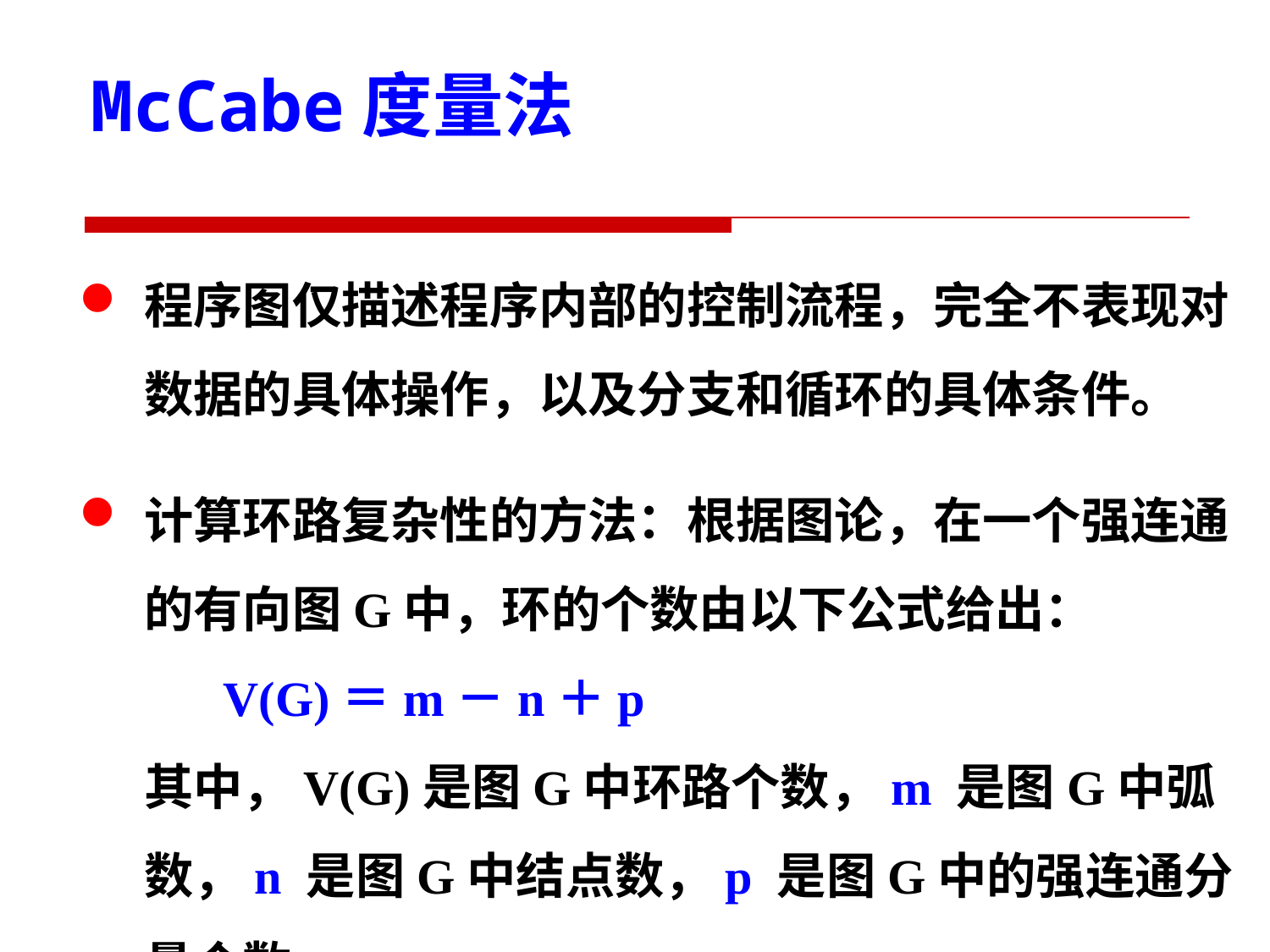

McCabe度量法
程序图仅描述程序内部的控制流程，完全不表现对数据的具体操作，以及分支和循环的具体条件。
计算环路复杂性的方法：根据图论，在一个强连通的有向图G中，环的个数由以下公式给出：
      V(G)＝m－n＋p
其中，V(G)是图G中环路个数，m 是图G中弧数，n 是图G中结点数，p 是图G中的强连通分量个数。